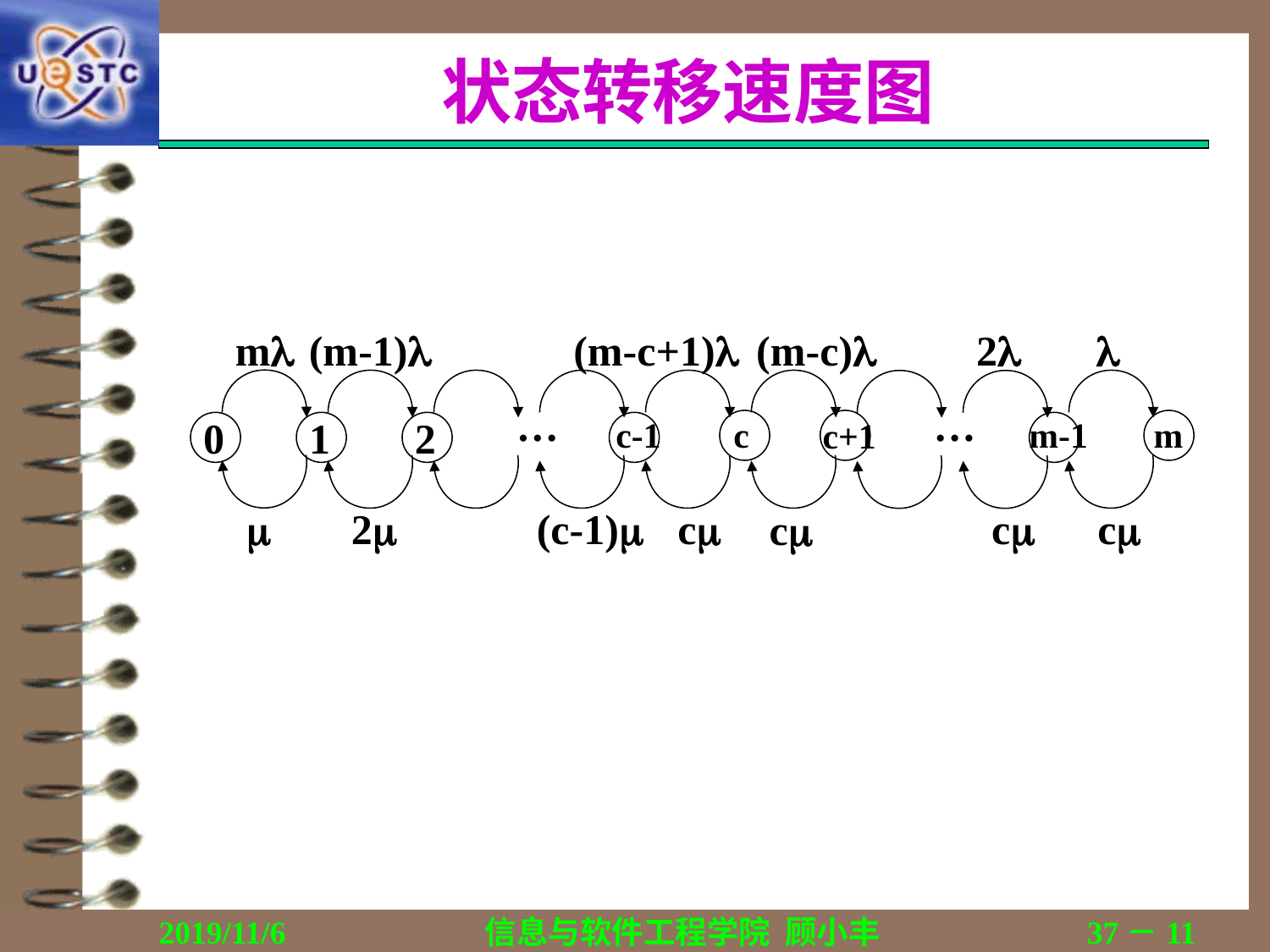

# 状态转移速度图

mλ

(m-1)λ

(m-c+1)λ

(m-c)λ

2λ

λ

…
…
0
1
2
c
m
c-1
m-1
c+1

μ

2μ

(c-1)μ

cμ

cμ

cμ

cμ
2019/11/6
信息与软件工程学院  顾小丰
37－11